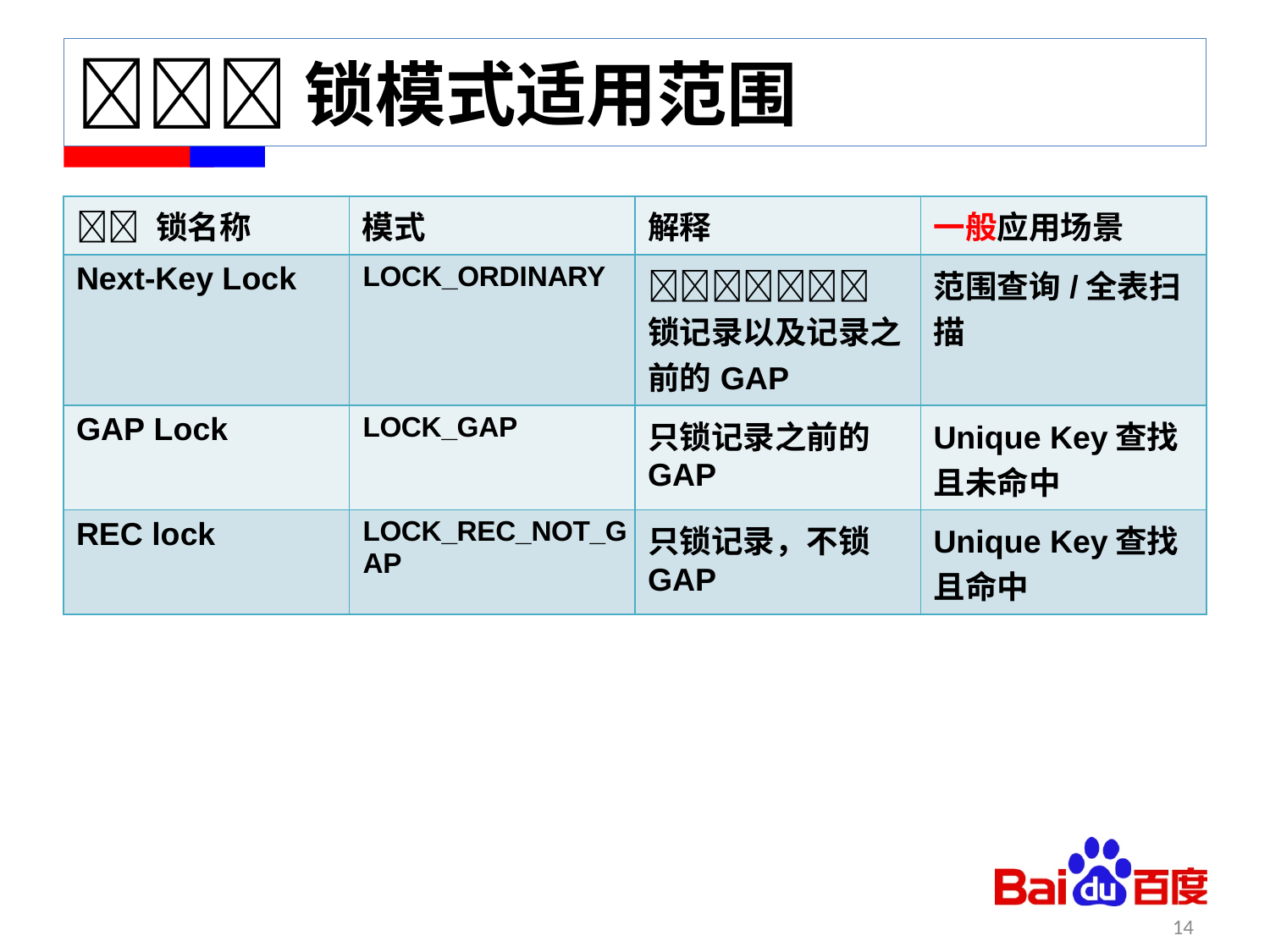

# 􏰄􏰴􏰵锁模式适用范围
| 􏰴􏰵 锁名称 | 模式 | 解释 | 一般应用场景 |
| --- | --- | --- | --- |
| Next-Key Lock | LOCK\_ORDINARY | 􏰄􏰽􏰾􏰟􏰄􏰽􏰾锁记录以及记录之前的GAP | 范围查询/全表扫描 |
| GAP Lock | LOCK\_GAP | 只锁记录之前的GAP | Unique Key查找且未命中 |
| REC lock | LOCK\_REC\_NOT\_GAP | 只锁记录，不锁GAP | Unique Key查找且命中 |
14